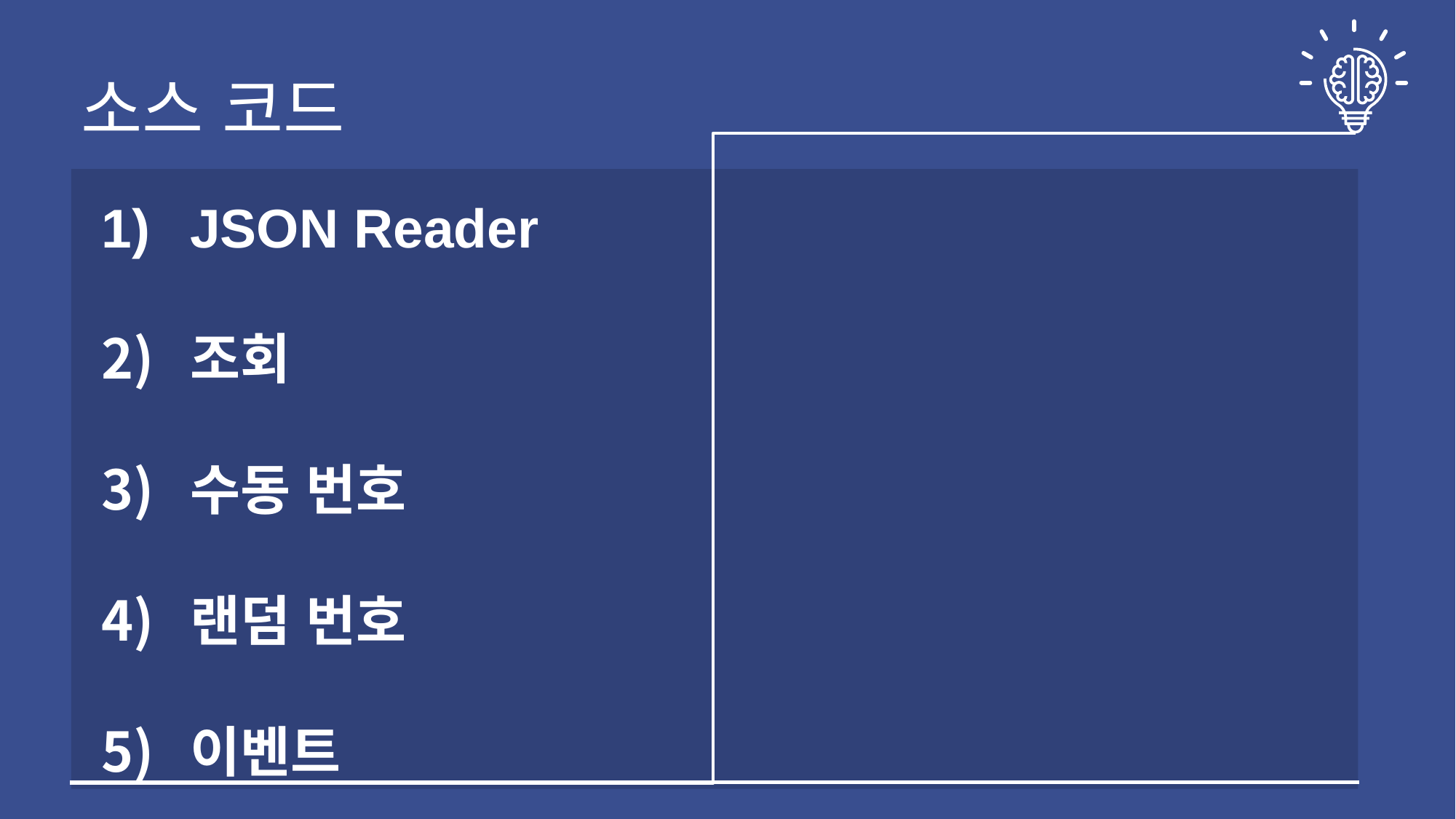

소스 코드
JSON Reader

조회

수동 번호

랜덤 번호

이벤트